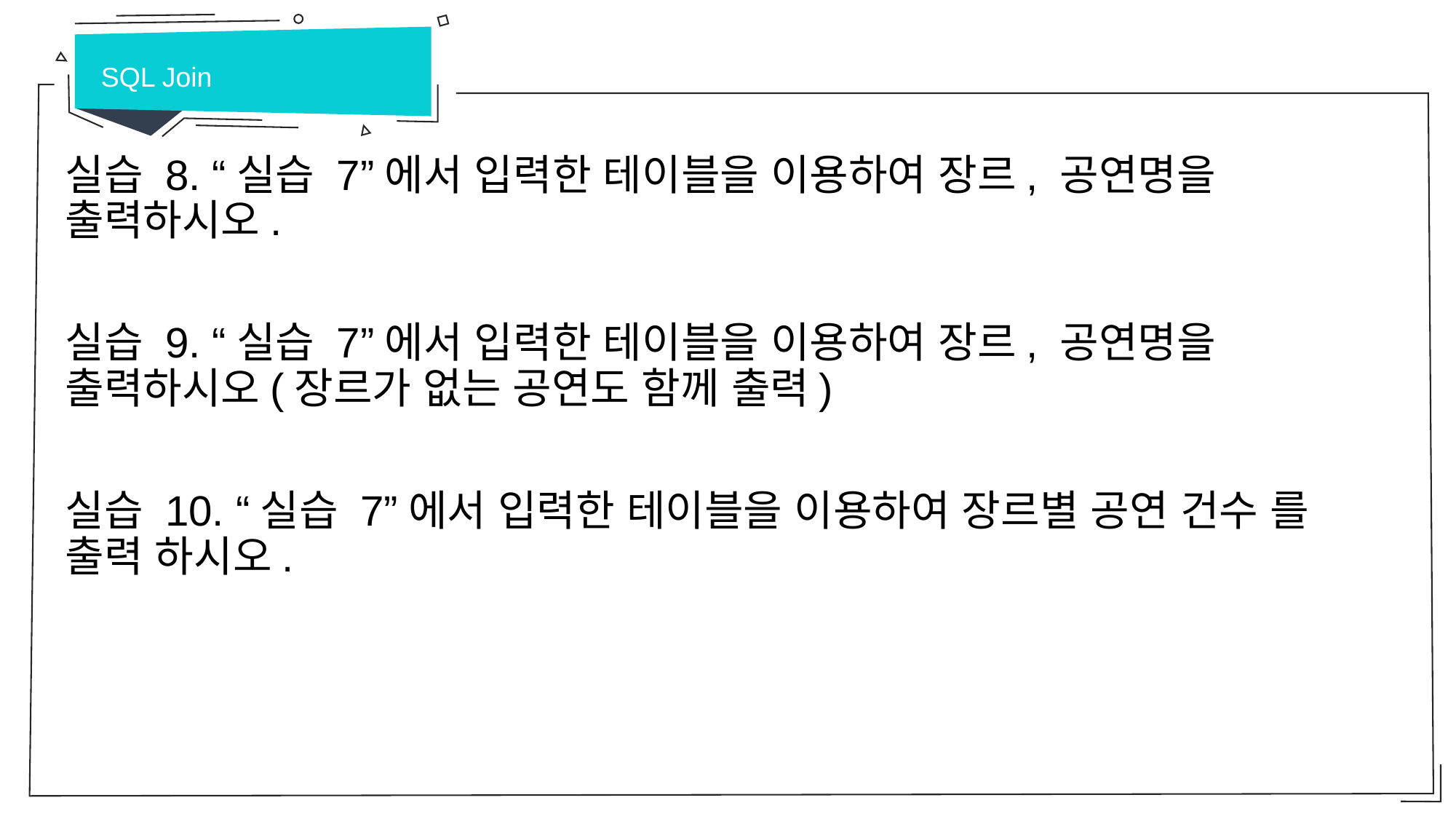

SQL Join
실습 8. “실습 7”에서 입력한 테이블을 이용하여 장르, 공연명을 출력하시오.

실습 9. “실습 7”에서 입력한 테이블을 이용하여 장르, 공연명을 출력하시오(장르가 없는 공연도 함께 출력)

실습 10. “실습 7”에서 입력한 테이블을 이용하여 장르별 공연 건수 를 출력 하시오.